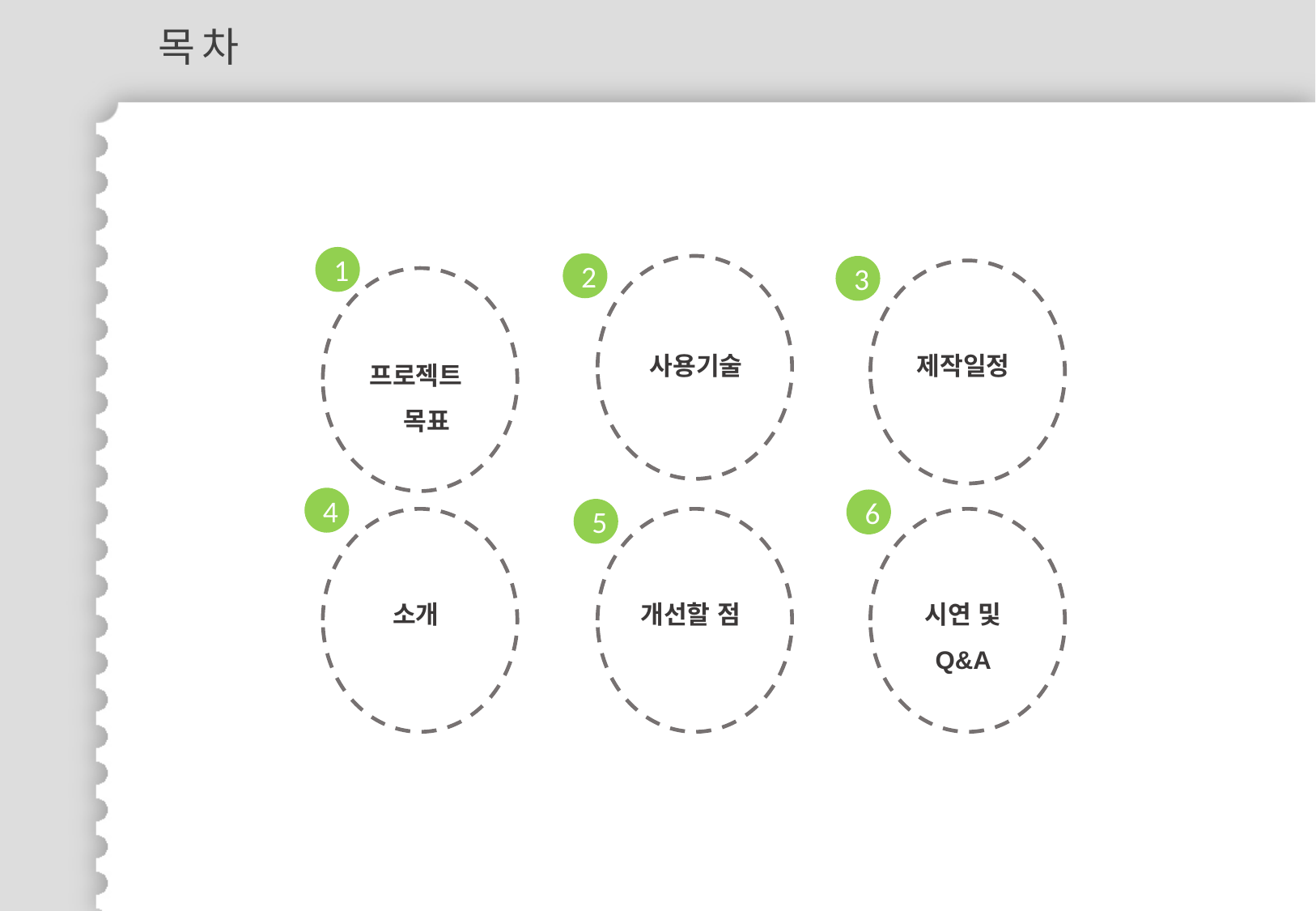

목 차
1
2

3

사용기술
제작일정
프로젝트    목표
4
6
5

소개
개선할 점
시연 및 Q&A